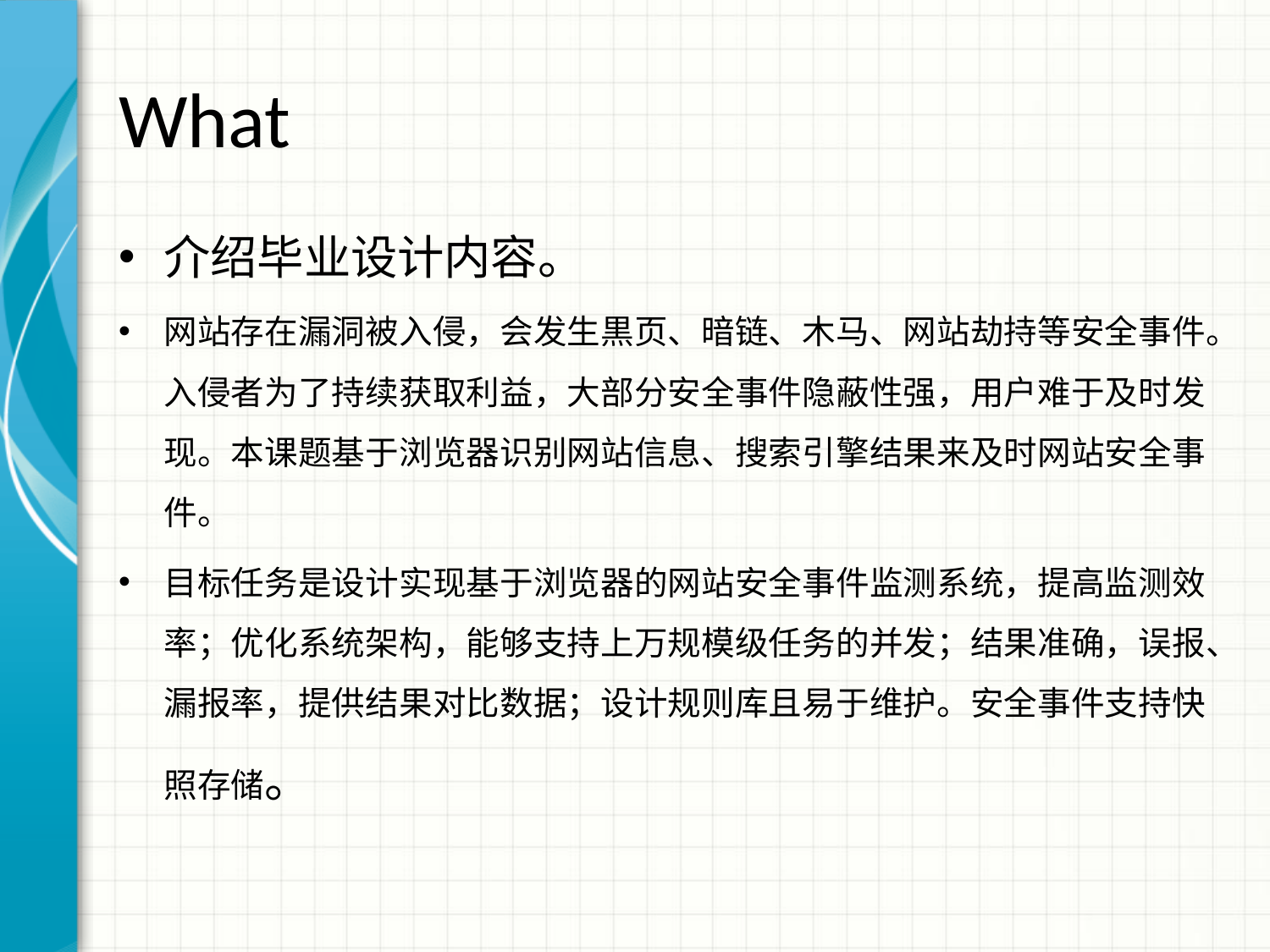

# What
介绍毕业设计内容。
网站存在漏洞被入侵，会发生黒页、暗链、木马、网站劫持等安全事件。入侵者为了持续获取利益，大部分安全事件隐蔽性强，用户难于及时发现。本课题基于浏览器识别网站信息、搜索引擎结果来及时网站安全事件。
目标任务是设计实现基于浏览器的网站安全事件监测系统，提高监测效率；优化系统架构，能够支持上万规模级任务的并发；结果准确，误报、漏报率，提供结果对比数据；设计规则库且易于维护。安全事件支持快照存储。